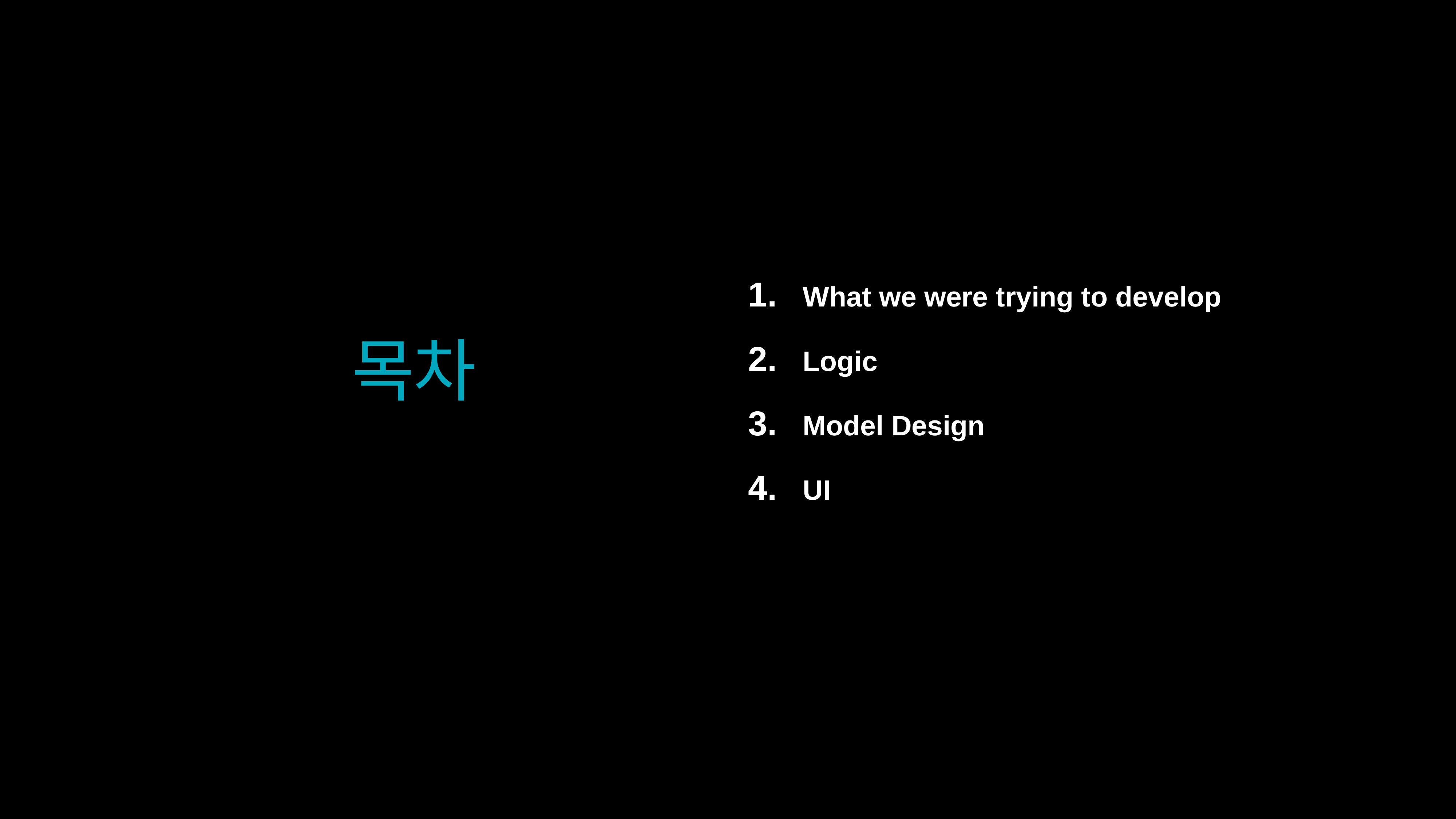

What we were trying to develop
Logic
Model Design
UI

# 목차